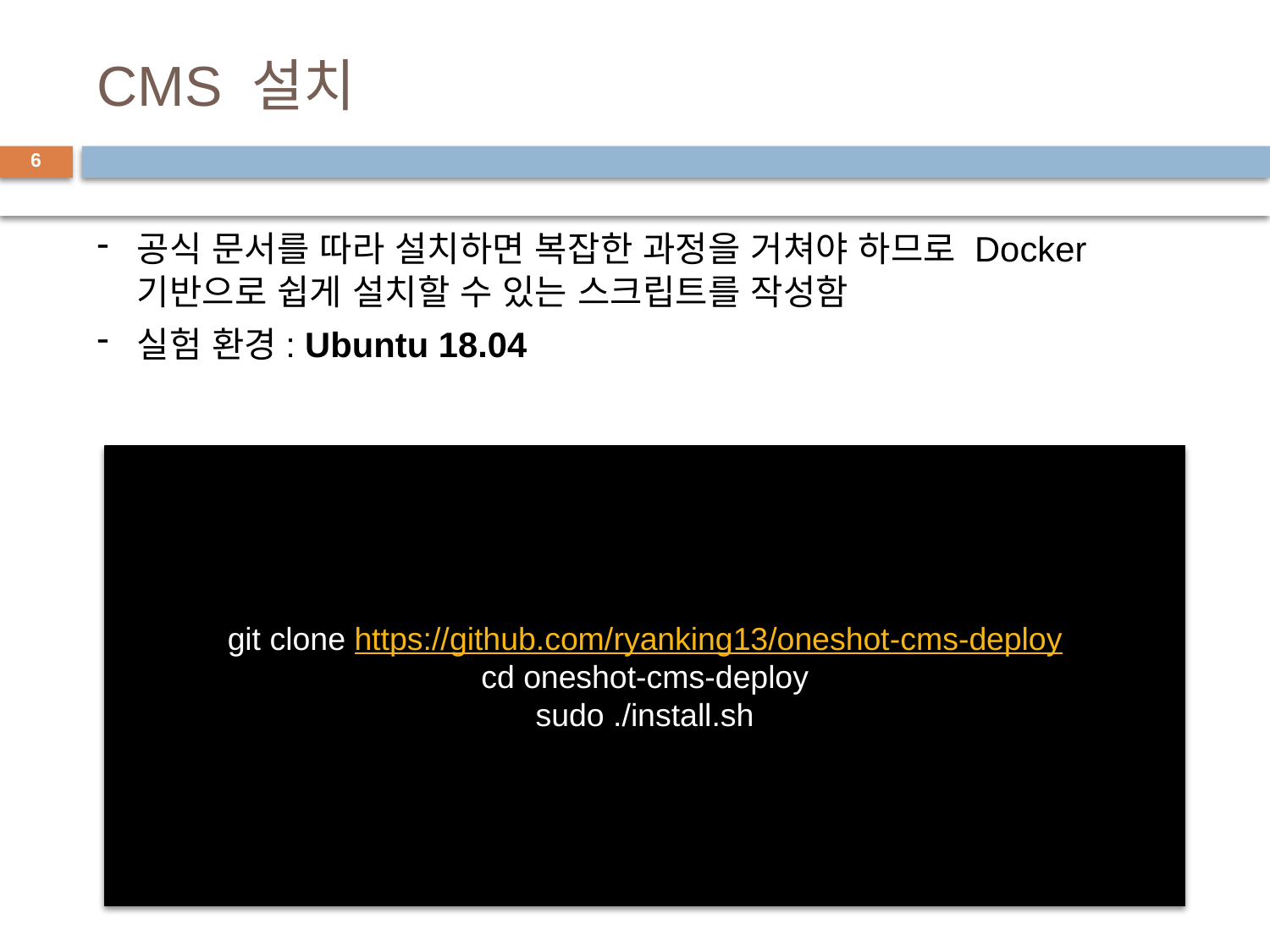

# CMS 설치
6
공식 문서를 따라 설치하면 복잡한 과정을 거쳐야 하므로 Docker 기반으로 쉽게 설치할 수 있는 스크립트를 작성함
실험 환경: Ubuntu 18.04

git clone https://github.com/ryanking13/oneshot-cms-deploy
cd oneshot-cms-deploy
sudo ./install.sh